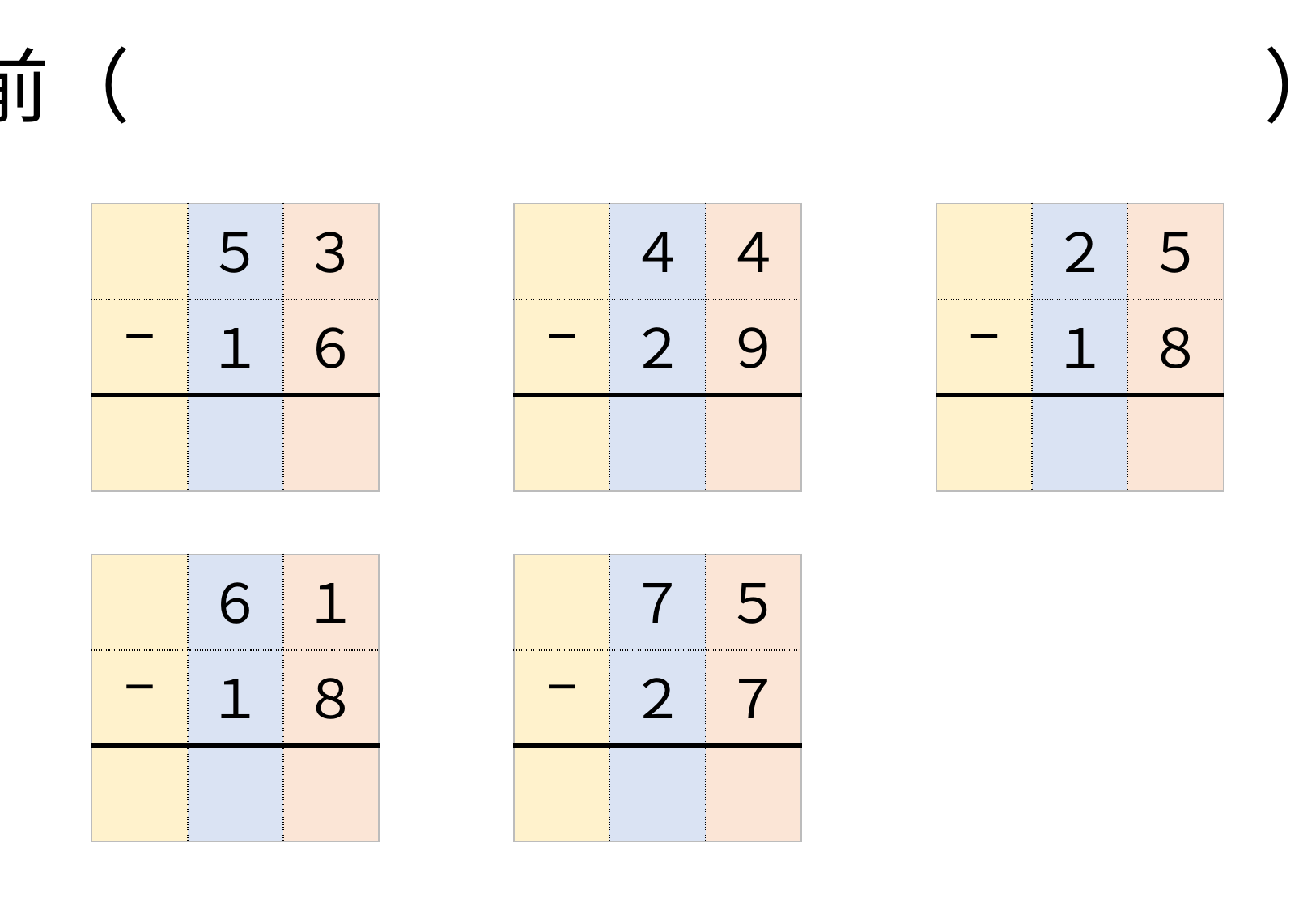

名前（　　　　　　　　　　　　　　）
|  | ５ | ３ |
| --- | --- | --- |
| − | １ | ６ |
|  |  |  |
|  | ４ | ４ |
| --- | --- | --- |
| − | ２ | ９ |
|  |  |  |
|  | ２ | ５ |
| --- | --- | --- |
| − | １ | ８ |
|  |  |  |
|  | ６ | １ |
| --- | --- | --- |
| − | １ | ８ |
|  |  |  |
|  | ７ | ５ |
| --- | --- | --- |
| − | ２ | ７ |
|  |  |  |